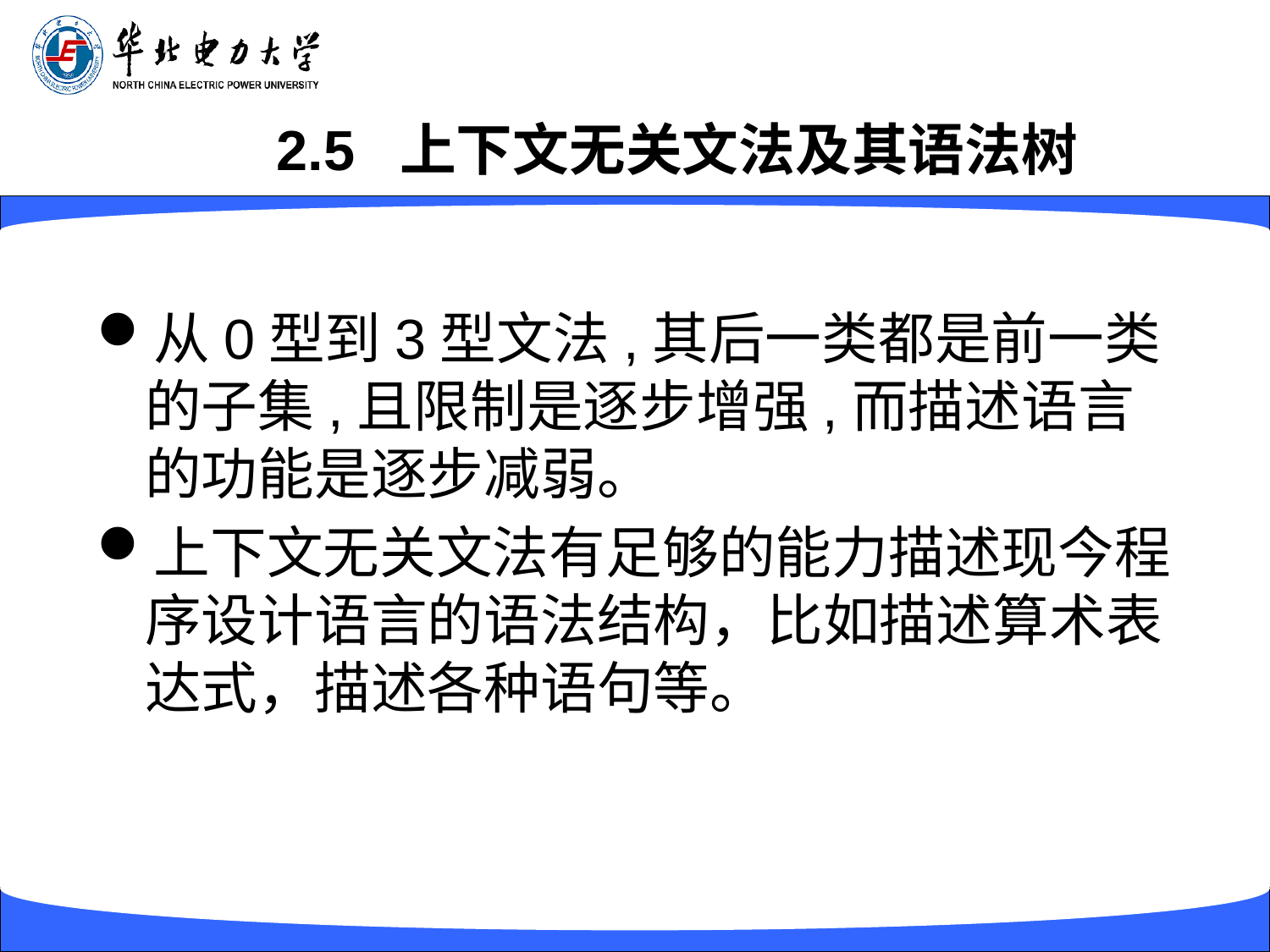

# 2.5  上下文无关文法及其语法树
从0型到3型文法,其后一类都是前一类的子集,且限制是逐步增强,而描述语言的功能是逐步减弱。
上下文无关文法有足够的能力描述现今程序设计语言的语法结构，比如描述算术表达式，描述各种语句等。